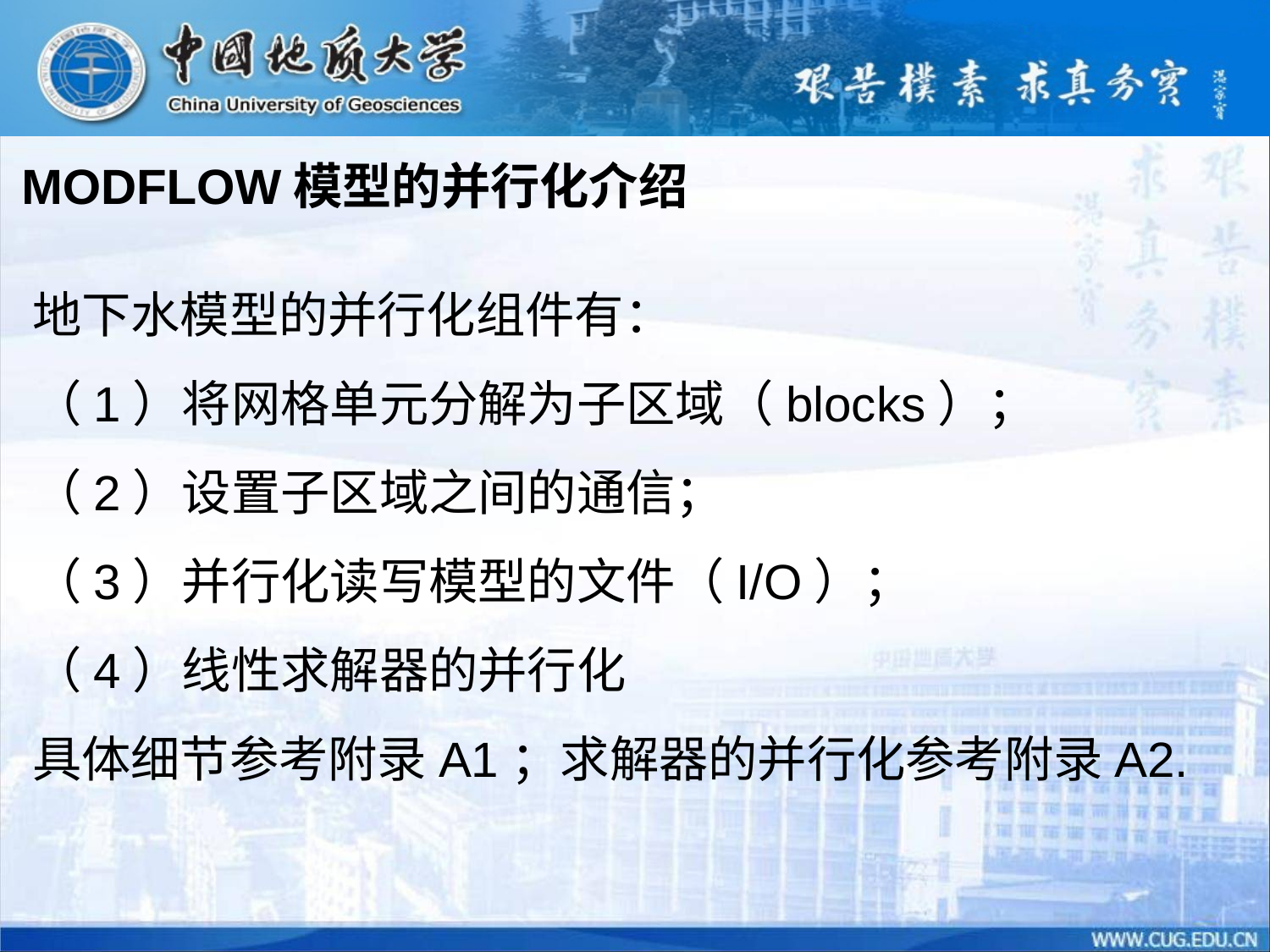

MODFLOW模型的并行化介绍
地下水模型的并行化组件有：
（1）将网格单元分解为子区域（blocks）；
（2）设置子区域之间的通信；
（3）并行化读写模型的文件（I/O）；
（4）线性求解器的并行化
具体细节参考附录A1；求解器的并行化参考附录A2.